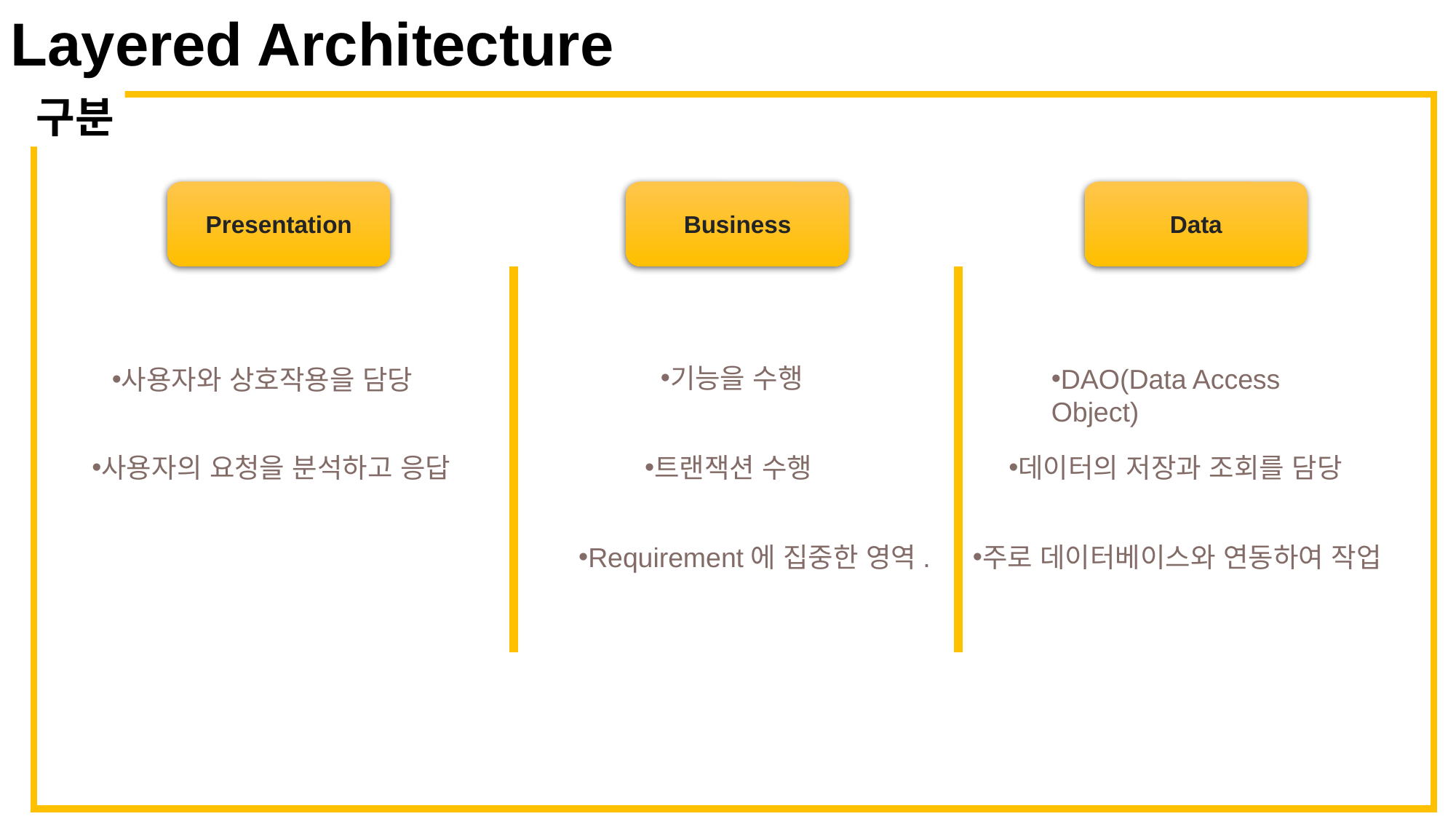

Layered Architecture
구분

Presentation
Business
Data
기능을 수행
DAO(Data Access Object)
사용자와 상호작용을 담당
사용자의 요청을 분석하고 응답
트랜잭션 수행
데이터의 저장과 조회를 담당
Requirement에 집중한 영역.
주로 데이터베이스와 연동하여 작업